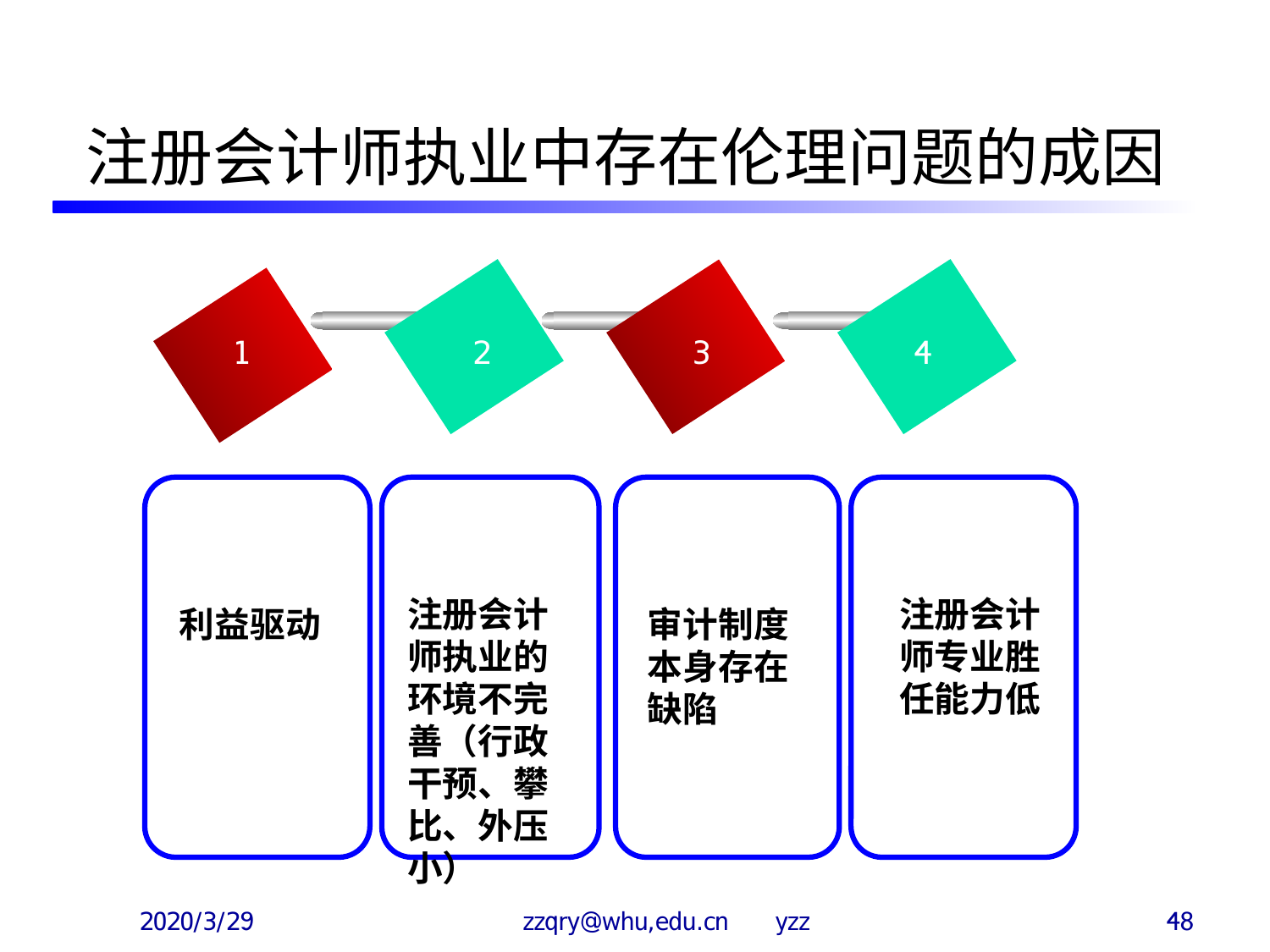

注册会计师执业中存在伦理问题的成因

1
2
3
4

注册会计师执业的环境不完善（行政干预、攀比、外压小）
注册会计师专业胜任能力低
利益驱动
审计制度本身存在缺陷
2020/3/29
zzqry@whu,edu.cn      yzz
48